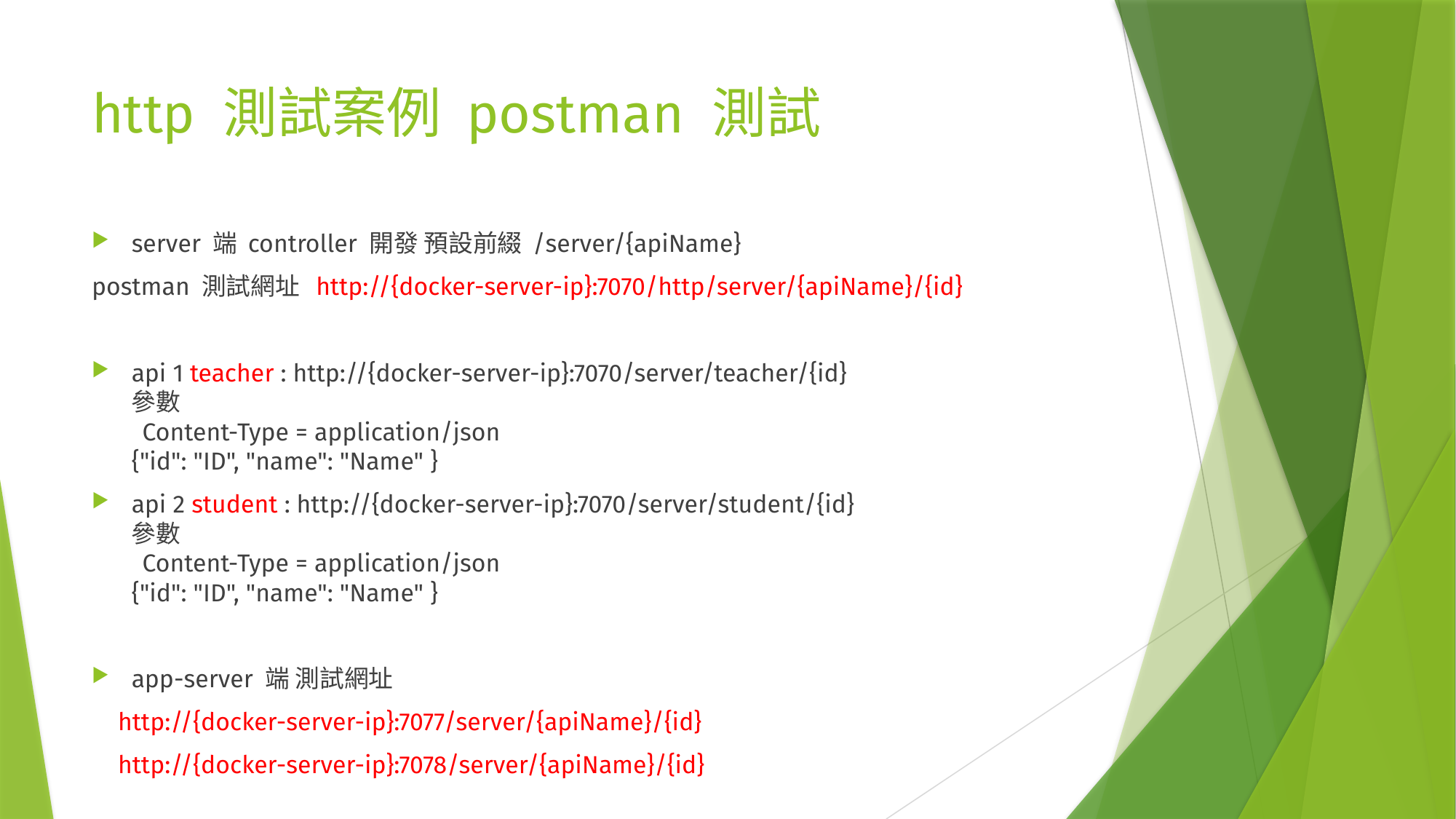

# http 測試案例 postman 測試
server 端 controller 開發 預設前綴 /server/{apiName}
postman 測試網址  http://{docker-server-ip}:7070/http/server/{apiName}/{id}

api 1 teacher : http://{docker-server-ip}:7070/server/teacher/{id}
參數
 Content-Type = application/json
{"id": "ID", "name": "Name" }
api 2 student : http://{docker-server-ip}:7070/server/student/{id}
參數
 Content-Type = application/json
{"id": "ID", "name": "Name" }

app-server 端 測試網址
    http://{docker-server-ip}:7077/server/{apiName}/{id}
    http://{docker-server-ip}:7078/server/{apiName}/{id}